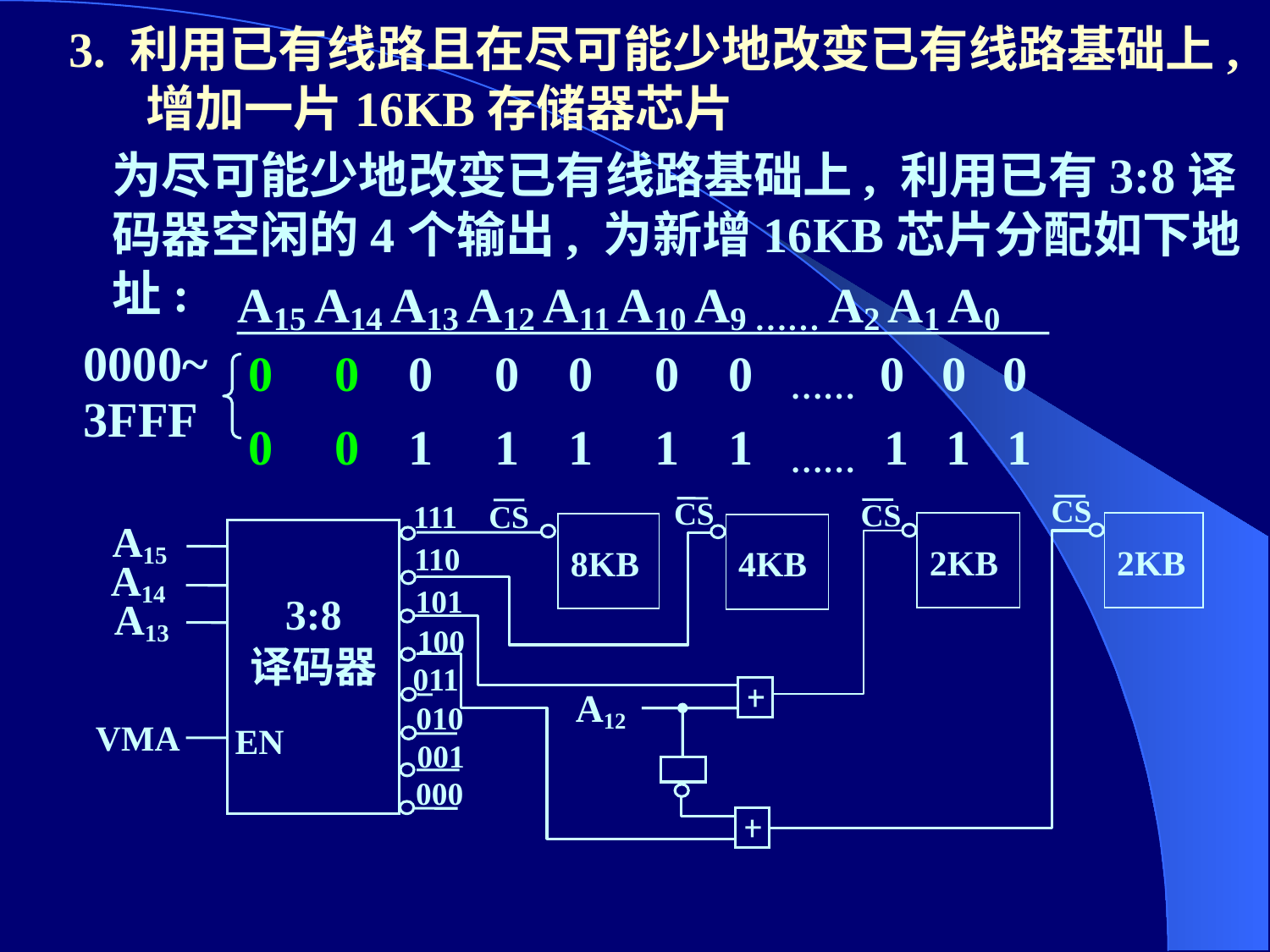

3. 利用已有线路且在尽可能少地改变已有线路基础上, 增加一片16KB存储器芯片
为尽可能少地改变已有线路基础上, 利用已有3:8译码器空闲的4个输出, 为新增16KB芯片分配如下地址:
A15 A14 A13 A12 A11 A10 A9 …… A2 A1 A0

0     0    0     0    0     0    0   ……  0   0   0
0     0    1     1    1     1    1   ……   1   1   1
0000~3FFF

CS
CS
CS
111
CS

A15

2KB

2KB

8KB

4KB

3:8
译码器

110

A14

101

A13

100

011

A12

010

VMA
EN

001

000